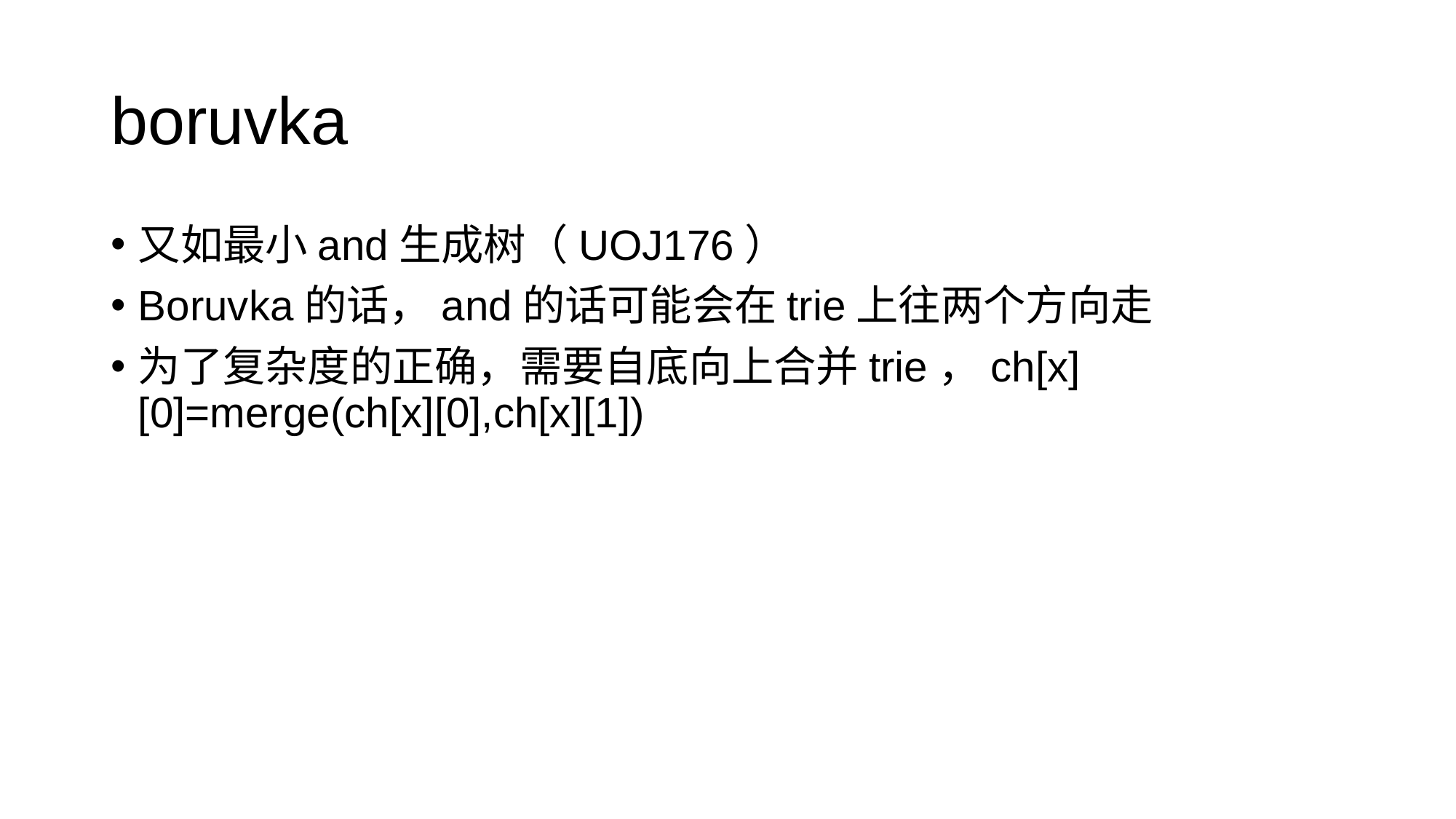

# boruvka
又如最小and生成树（UOJ176）
Boruvka的话，and的话可能会在trie上往两个方向走
为了复杂度的正确，需要自底向上合并trie，ch[x][0]=merge(ch[x][0],ch[x][1])